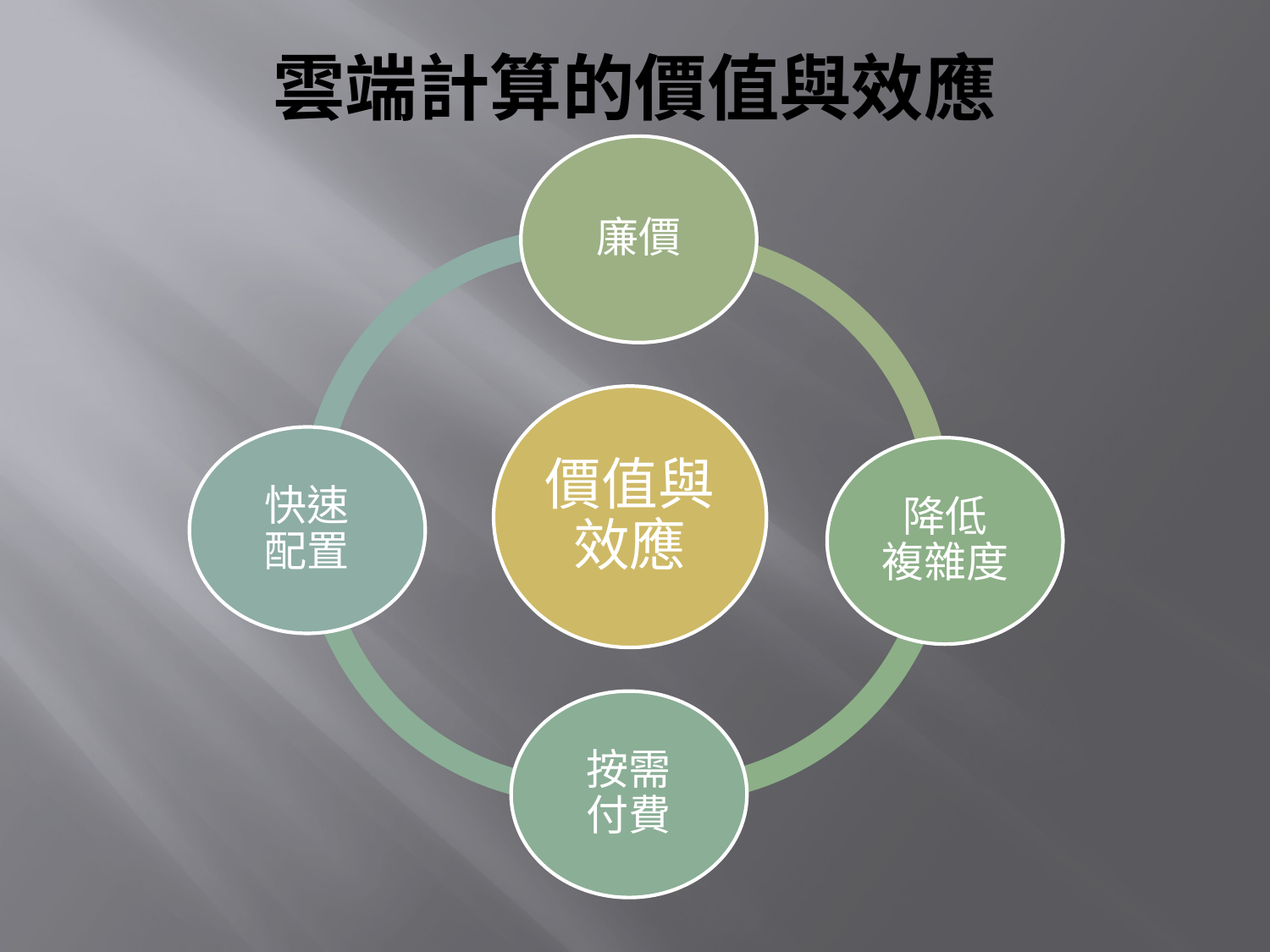

# 雲端計算的價值與效應
廉價

價值與效應
快速
配置
降低
複雜度
按需
付費